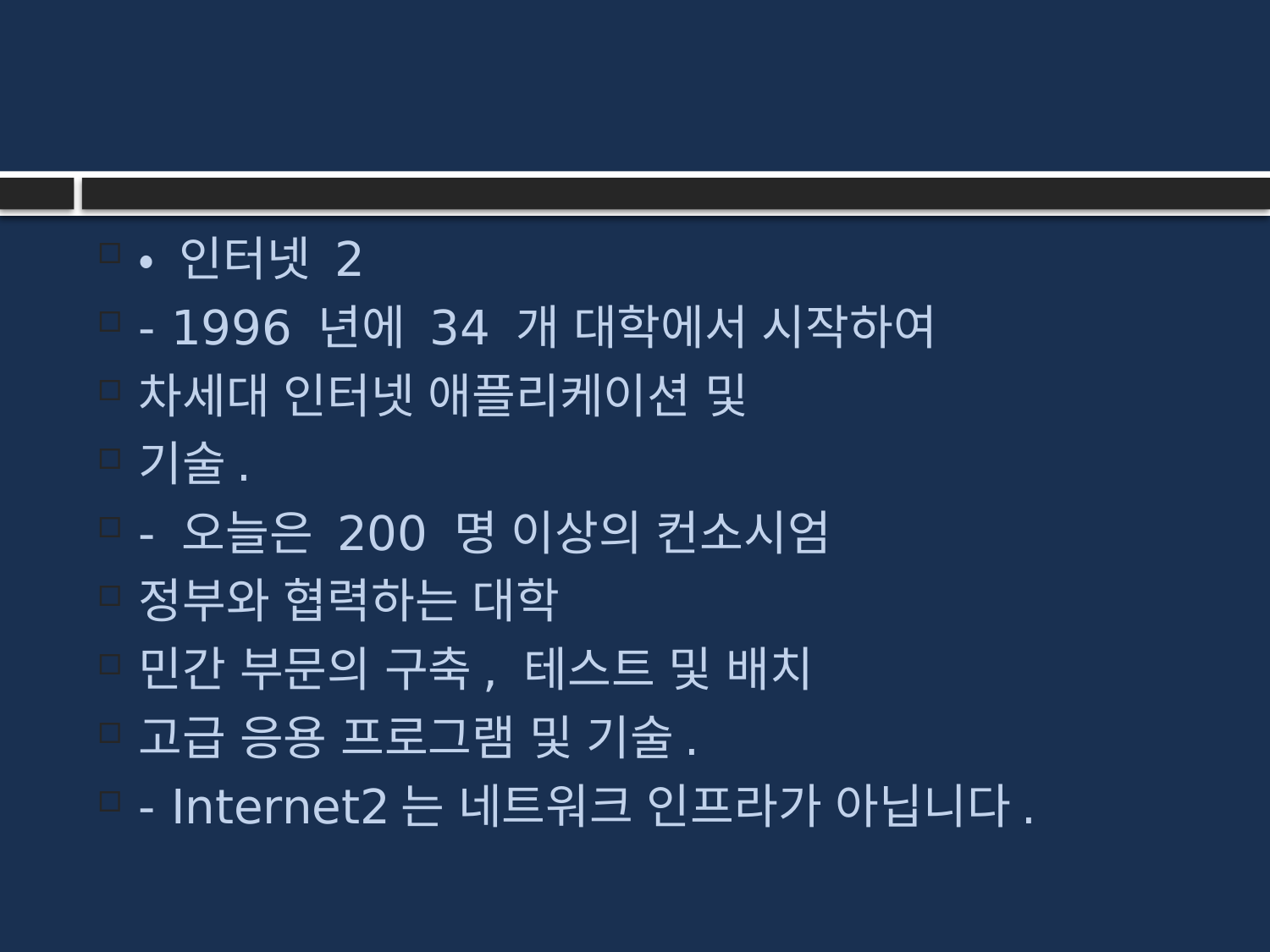

#
• 인터넷 2
- 1996 년에 34 개 대학에서 시작하여
차세대 인터넷 애플리케이션 및
기술.
- 오늘은 200 명 이상의 컨소시엄
정부와 협력하는 대학
민간 부문의 구축, 테스트 및 배치
고급 응용 프로그램 및 기술.
- Internet2는 네트워크 인프라가 아닙니다.